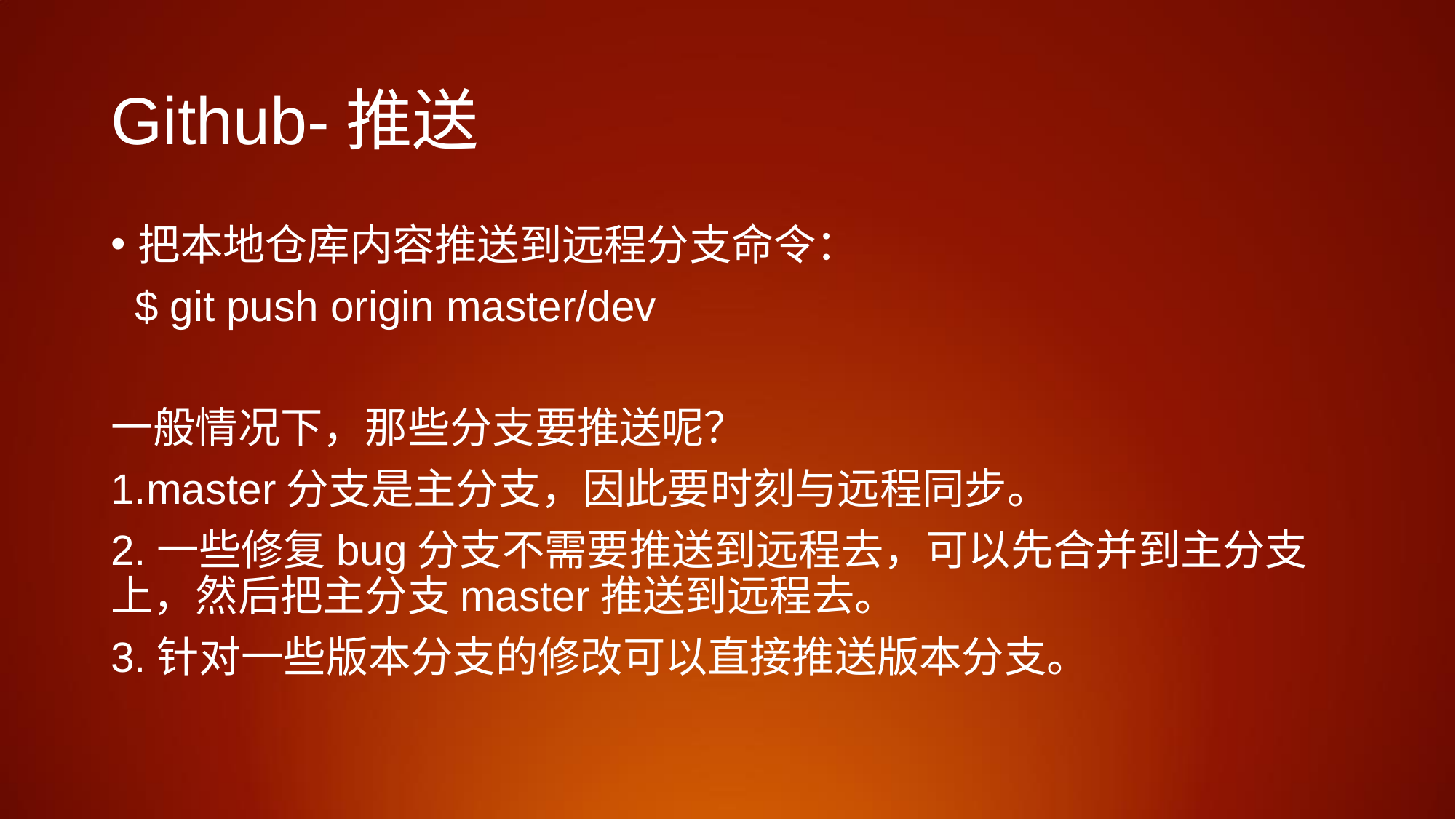

# Github-推送
把本地仓库内容推送到远程分支命令：
  $ git push origin master/dev

一般情况下，那些分支要推送呢？
1.master分支是主分支，因此要时刻与远程同步。
2.一些修复bug分支不需要推送到远程去，可以先合并到主分支上，然后把主分支master推送到远程去。
3.针对一些版本分支的修改可以直接推送版本分支。